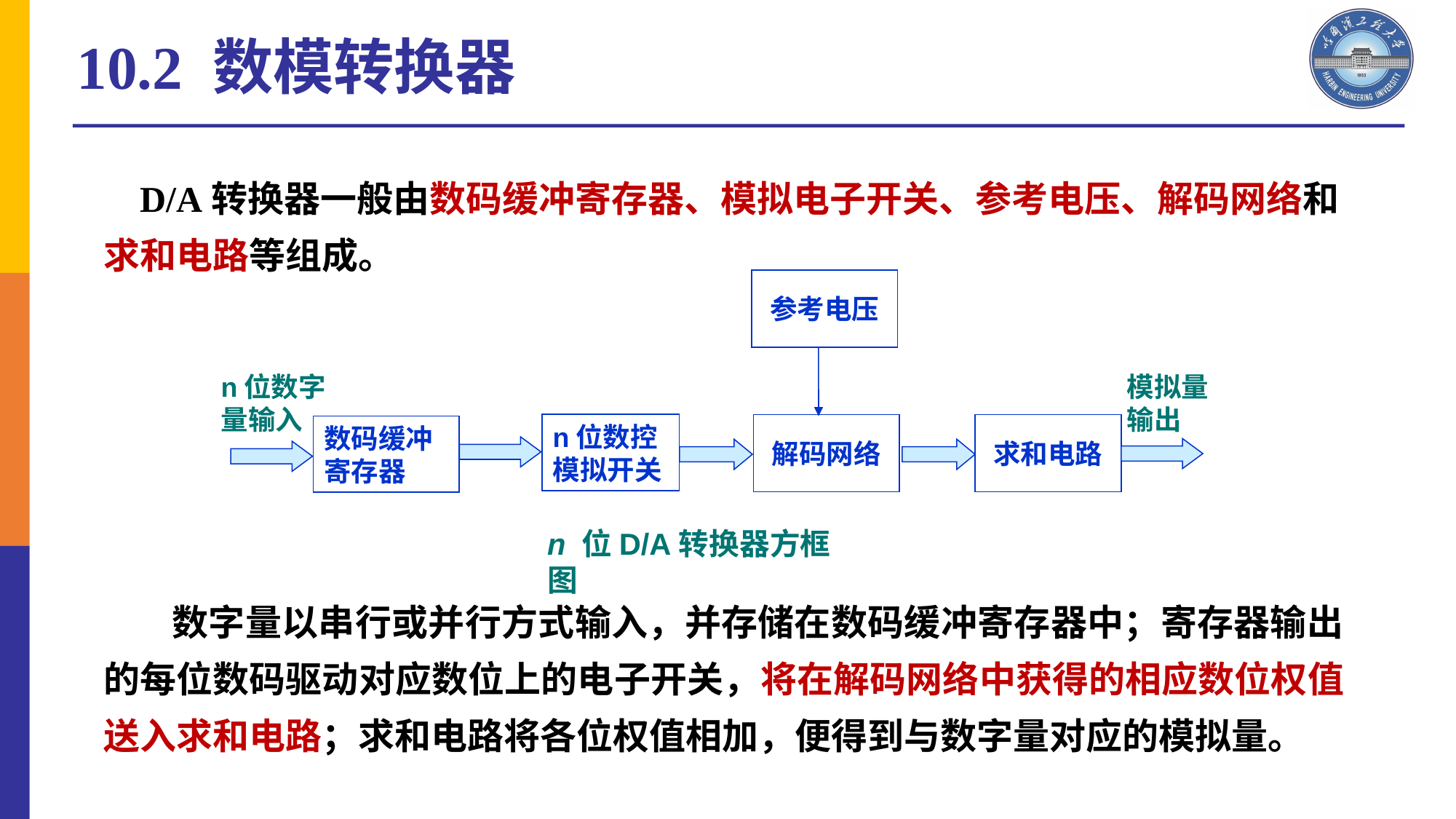

10.2 数模转换器
    D/A转换器一般由数码缓冲寄存器、模拟电子开关、参考电压、解码网络和求和电路等组成。
参考电压

n位数字量输入
模拟量输出
n位数控模拟开关
解码网络
求和电路
数码缓冲寄存器

n 位D/A转换器方框图
       数字量以串行或并行方式输入，并存储在数码缓冲寄存器中；寄存器输出的每位数码驱动对应数位上的电子开关，将在解码网络中获得的相应数位权值送入求和电路；求和电路将各位权值相加，便得到与数字量对应的模拟量。